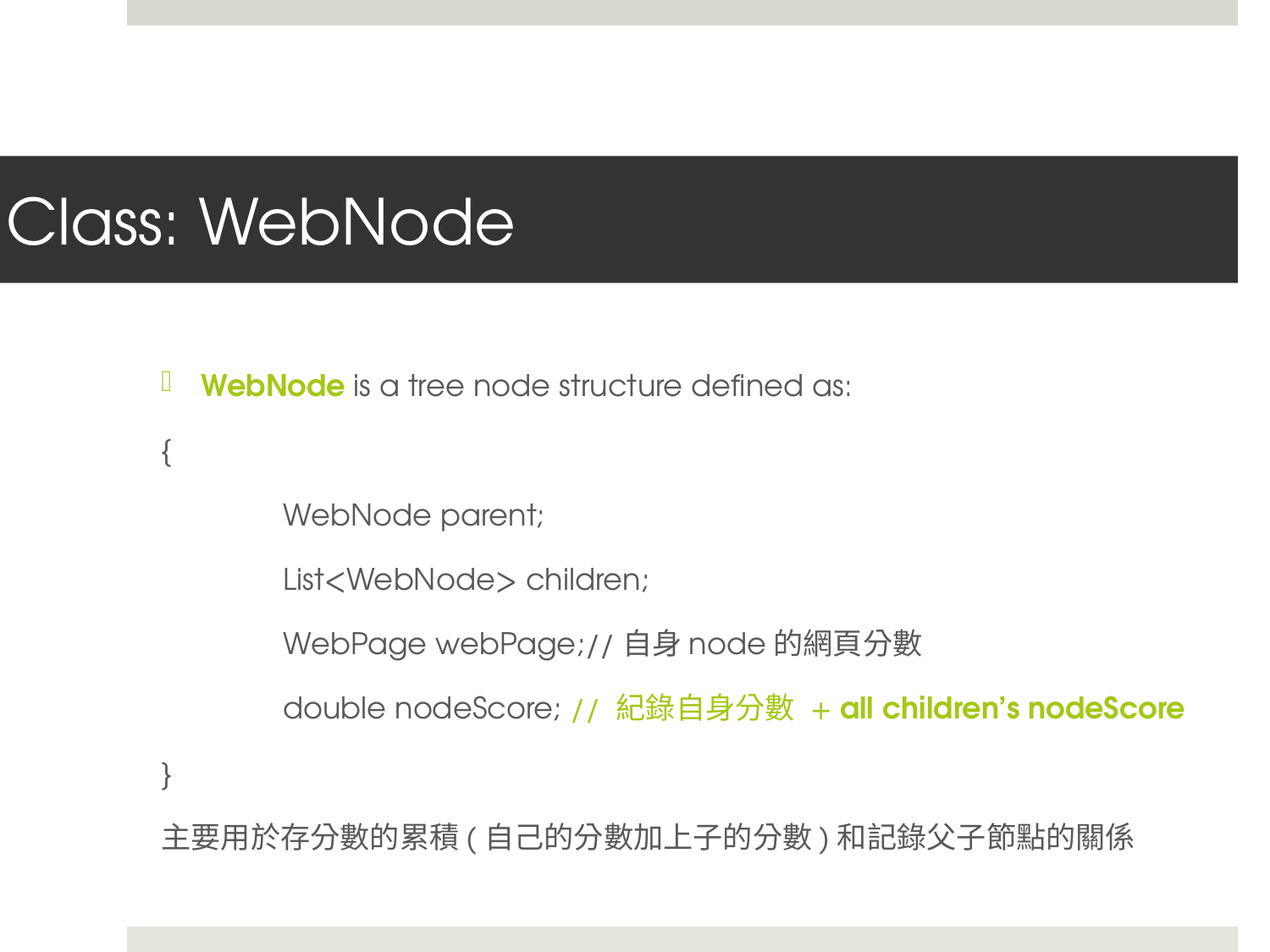

# Class: WebNode
WebNode is a tree node structure defined as:
{
	WebNode parent;
	List<WebNode> children;
	WebPage webPage;//自身node的網頁分數
	double nodeScore; // 紀錄自身分數 + all children’s nodeScore
}
主要用於存分數的累積(自己的分數加上子的分數)和記錄父子節點的關係